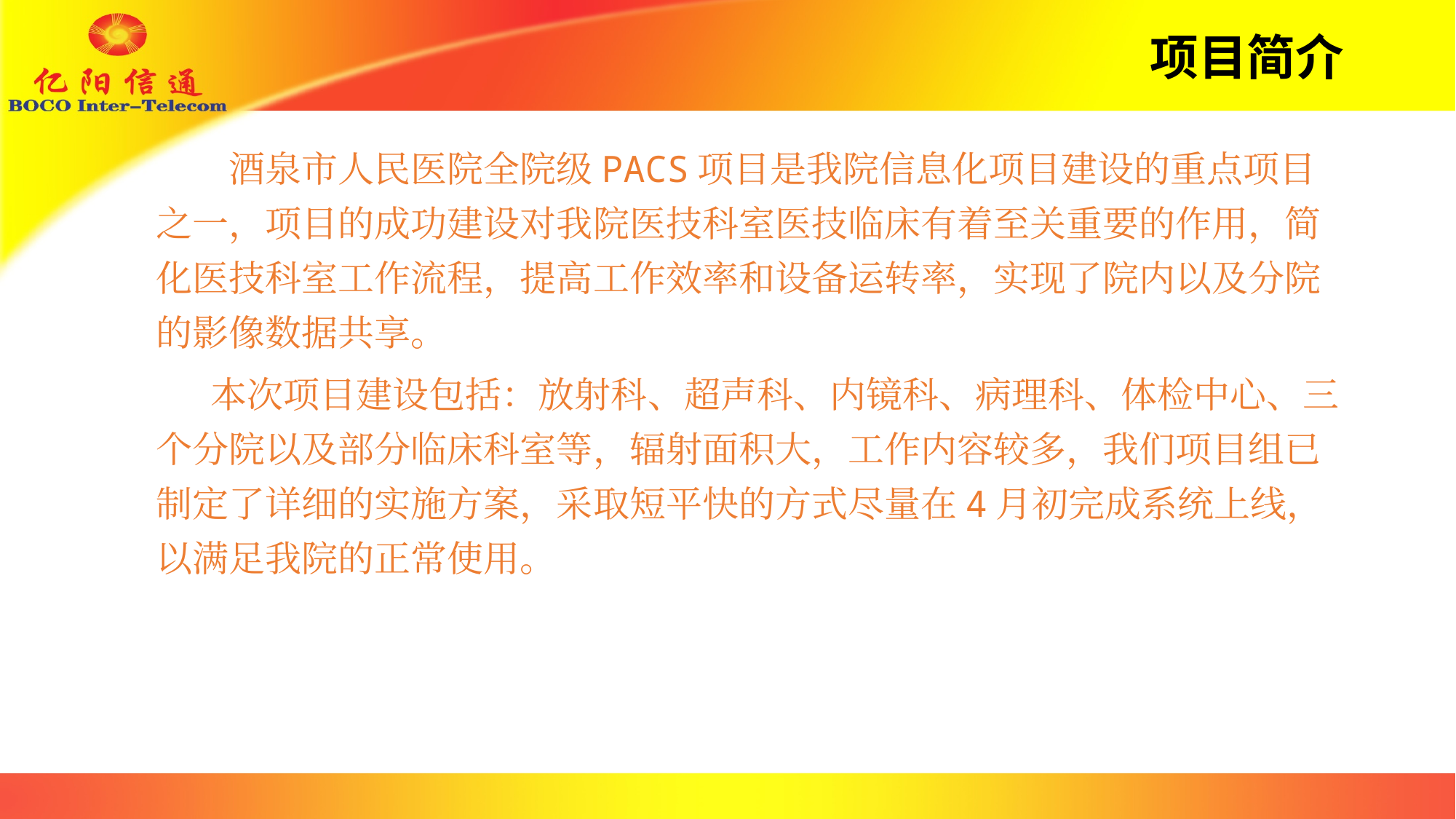

项目简介
 酒泉市人民医院全院级PACS项目是我院信息化项目建设的重点项目之一，项目的成功建设对我院医技科室医技临床有着至关重要的作用，简化医技科室工作流程，提高工作效率和设备运转率，实现了院内以及分院的影像数据共享。
本次项目建设包括：放射科、超声科、内镜科、病理科、体检中心、三个分院以及部分临床科室等，辐射面积大，工作内容较多，我们项目组已制定了详细的实施方案，采取短平快的方式尽量在4月初完成系统上线，以满足我院的正常使用。